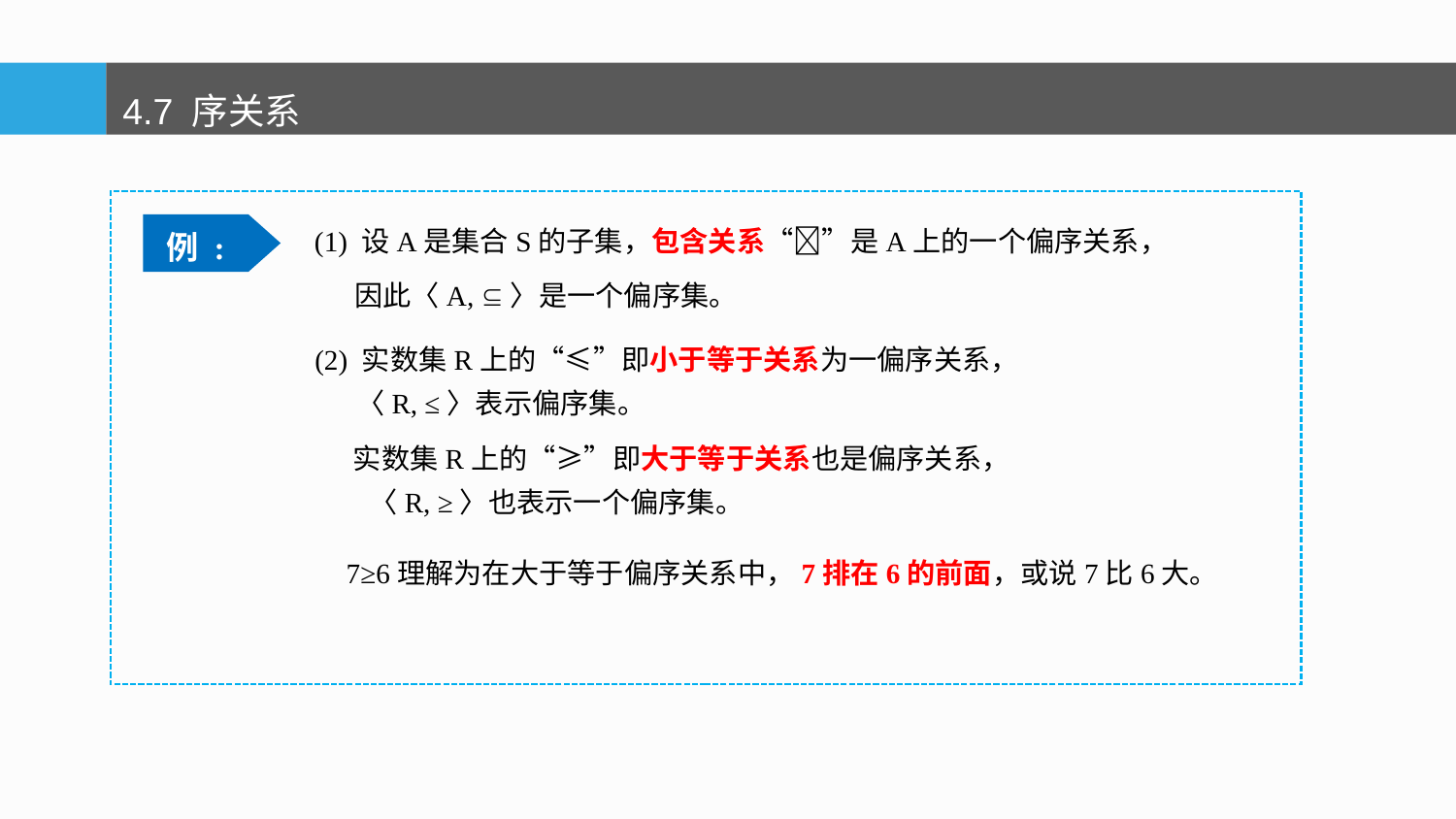

4.7 序关系

      (1) 设A是集合S的子集，包含关系“⊆”是A上的一个偏序关系，
            因此〈A, ⊆〉是一个偏序集。
例 :
(2) 实数集R上的“≤”即小于等于关系为一偏序关系，〈R, ≤〉表示偏序集。
     实数集R上的“≥”即大于等于关系也是偏序关系，〈R, ≥〉也表示一个偏序集。
    7≥6理解为在大于等于偏序关系中，7排在6的前面，或说7比6大。